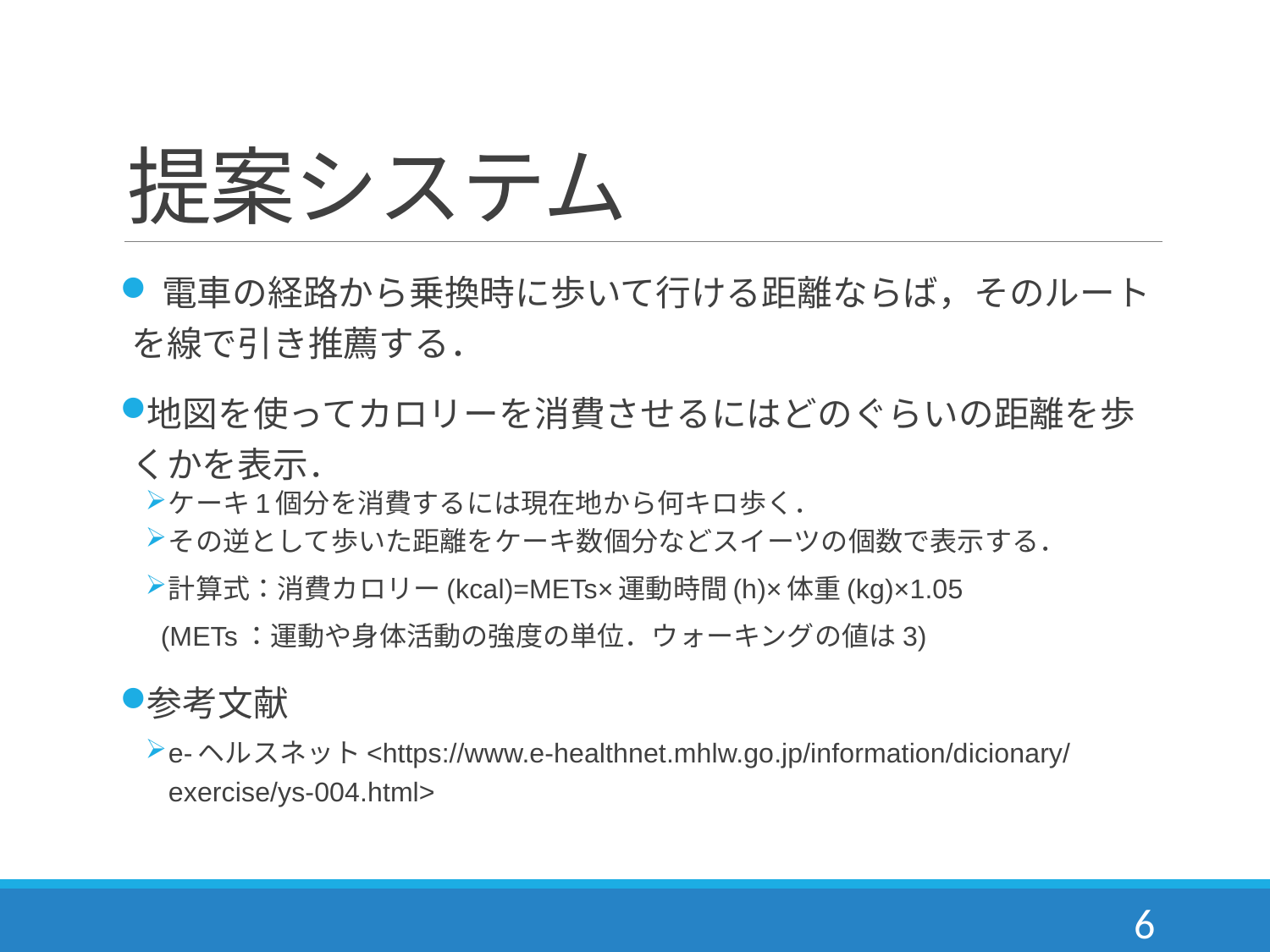

# 提案システム
 電車の経路から乗換時に歩いて行ける距離ならば，そのルートを線で引き推薦する．
地図を使ってカロリーを消費させるにはどのぐらいの距離を歩くかを表示．
ケーキ1個分を消費するには現在地から何キロ歩く．
その逆として歩いた距離をケーキ数個分などスイーツの個数で表示する．
計算式：消費カロリー(kcal)=METs×運動時間(h)×体重(kg)×1.05
  (METs：運動や身体活動の強度の単位．ウォーキングの値は3)
参考文献
e-ヘルスネット<https://www.e-healthnet.mhlw.go.jp/information/dicionary/exercise/ys-004.html>
6